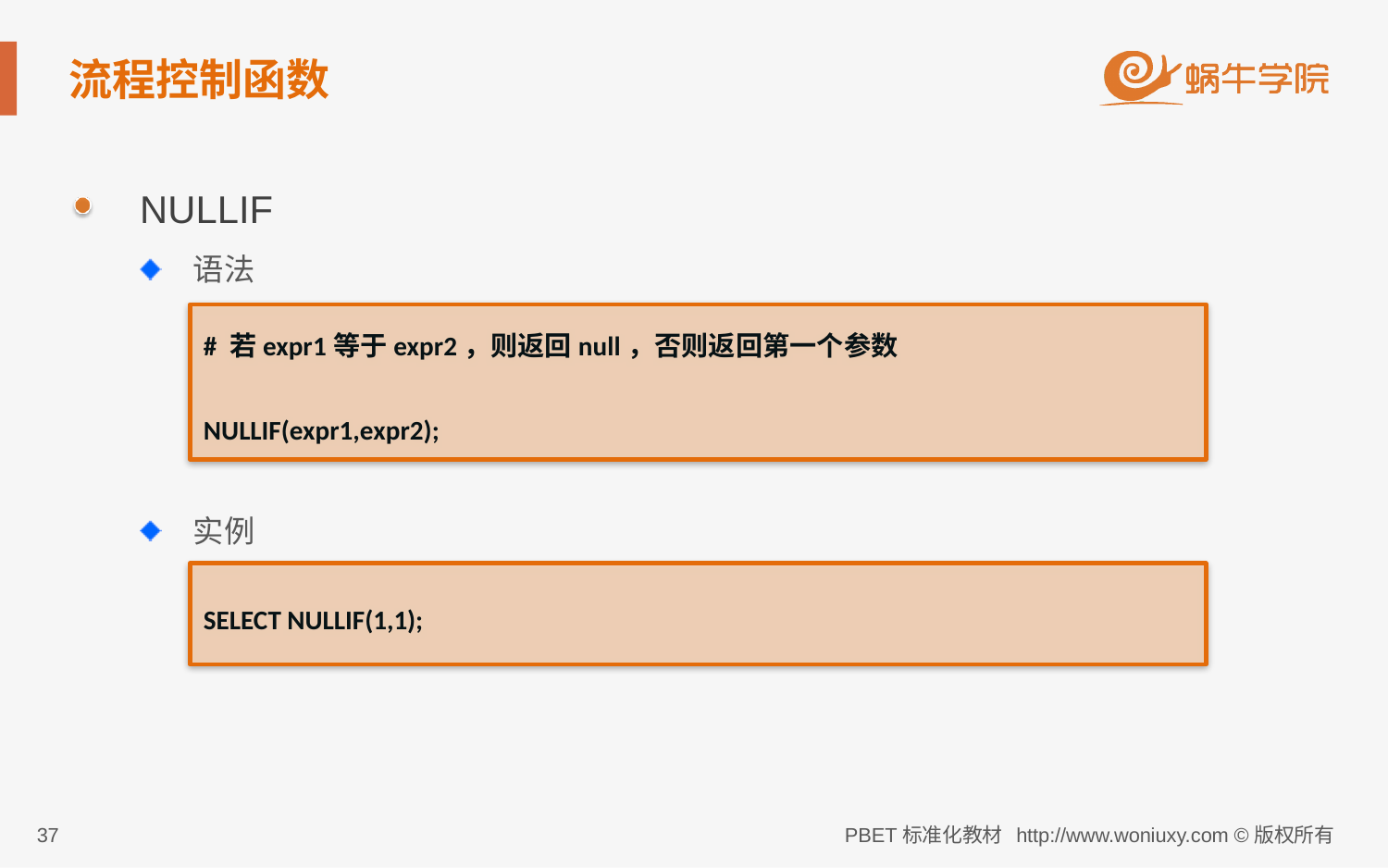

# 流程控制函数
NULLIF
语法

实例

# 若expr1等于expr2，则返回null，否则返回第一个参数
NULLIF(expr1,expr2);
SELECT NULLIF(1,1);